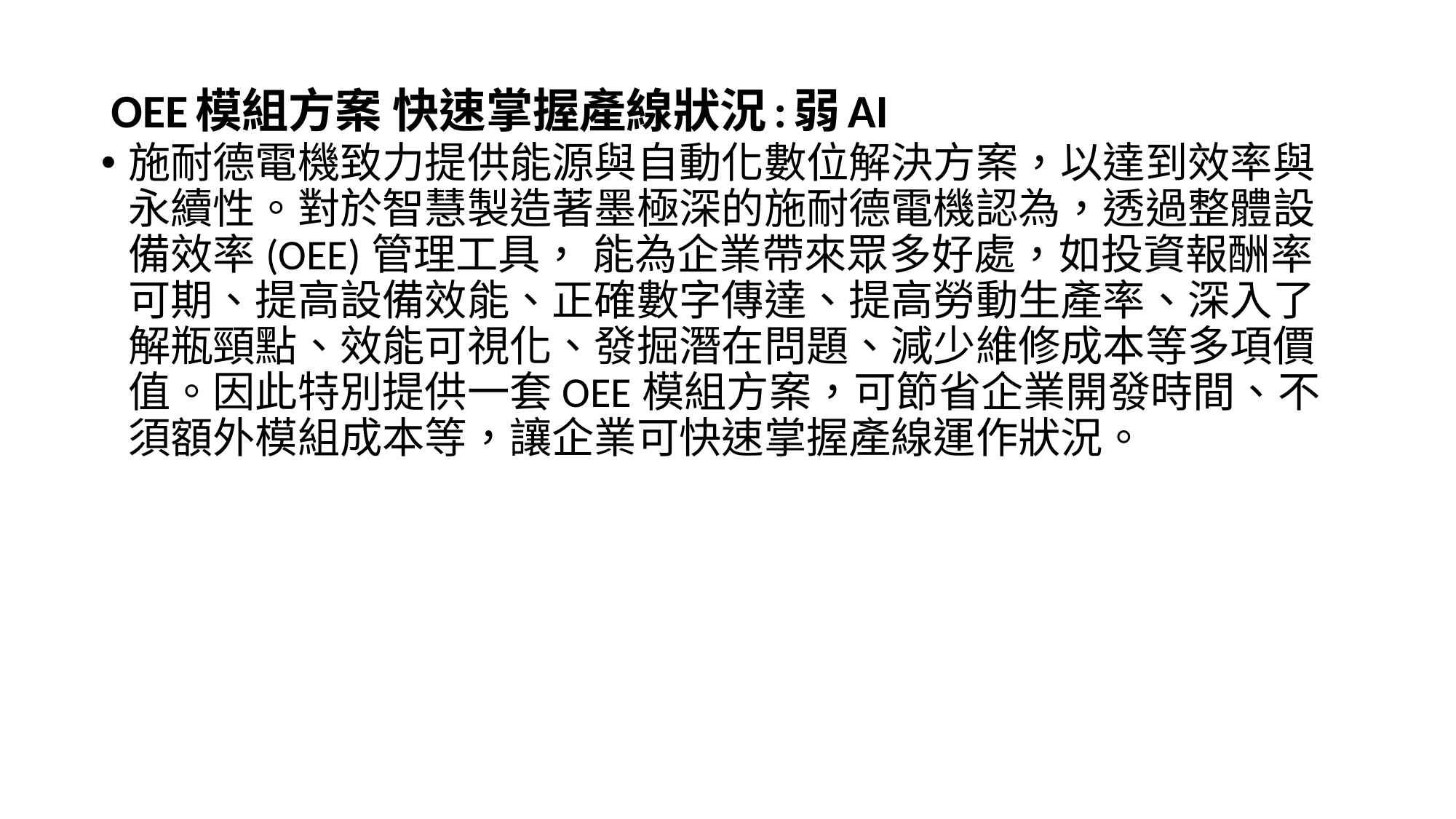

# OEE模組方案 快速掌握產線狀況:弱AI
施耐德電機致力提供能源與自動化數位解決方案，以達到效率與永續性。對於智慧製造著墨極深的施耐德電機認為，透過整體設備效率(OEE)管理工具， 能為企業帶來眾多好處，如投資報酬率可期、提高設備效能、正確數字傳達、提高勞動生產率、深入了解瓶頸點、效能可視化、發掘潛在問題、減少維修成本等多項價值。因此特別提供一套OEE模組方案，可節省企業開發時間、不須額外模組成本等，讓企業可快速掌握產線運作狀況。